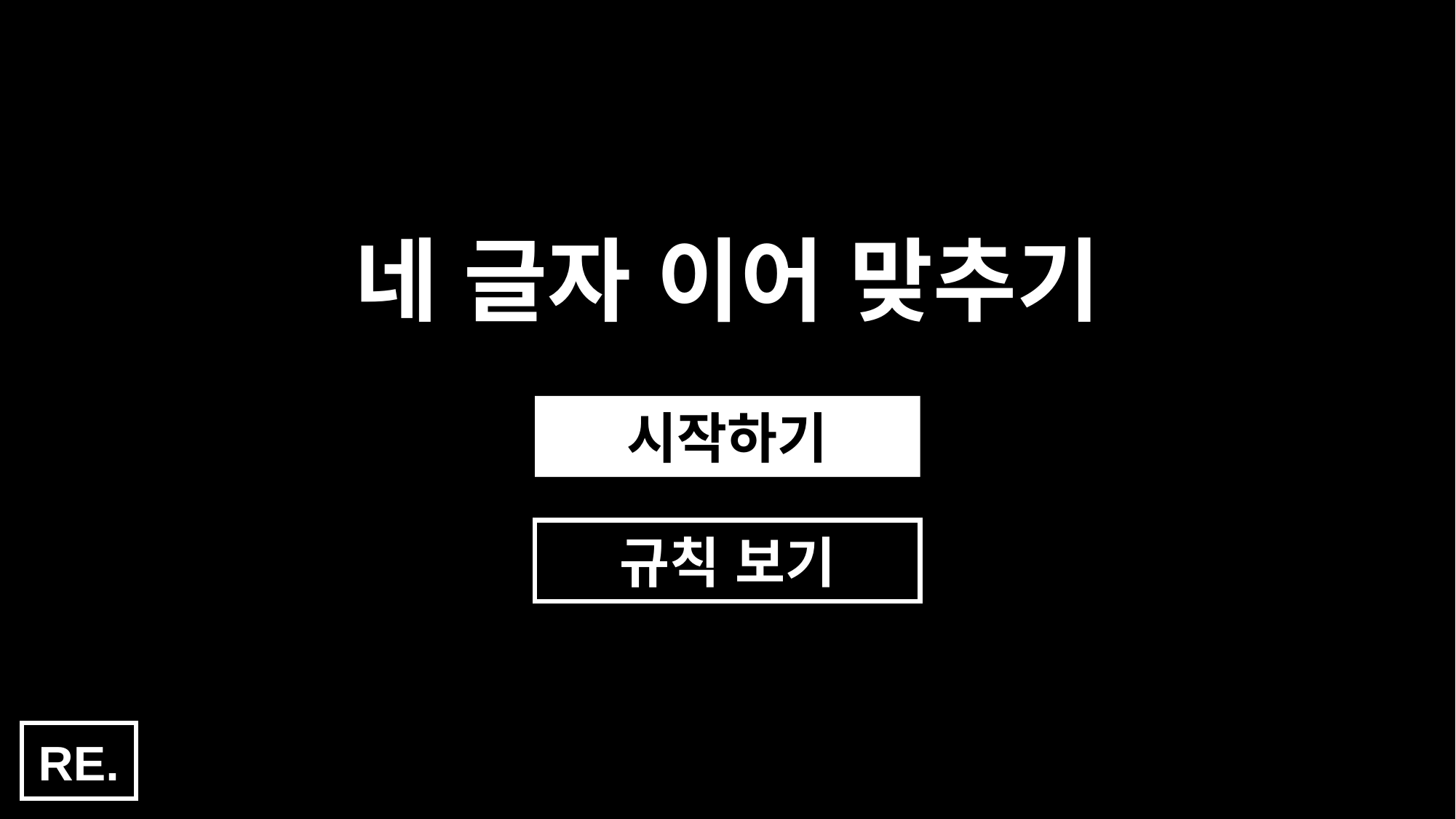

네 글자 이어 맞추기
시작하기
규칙 보기
RE.